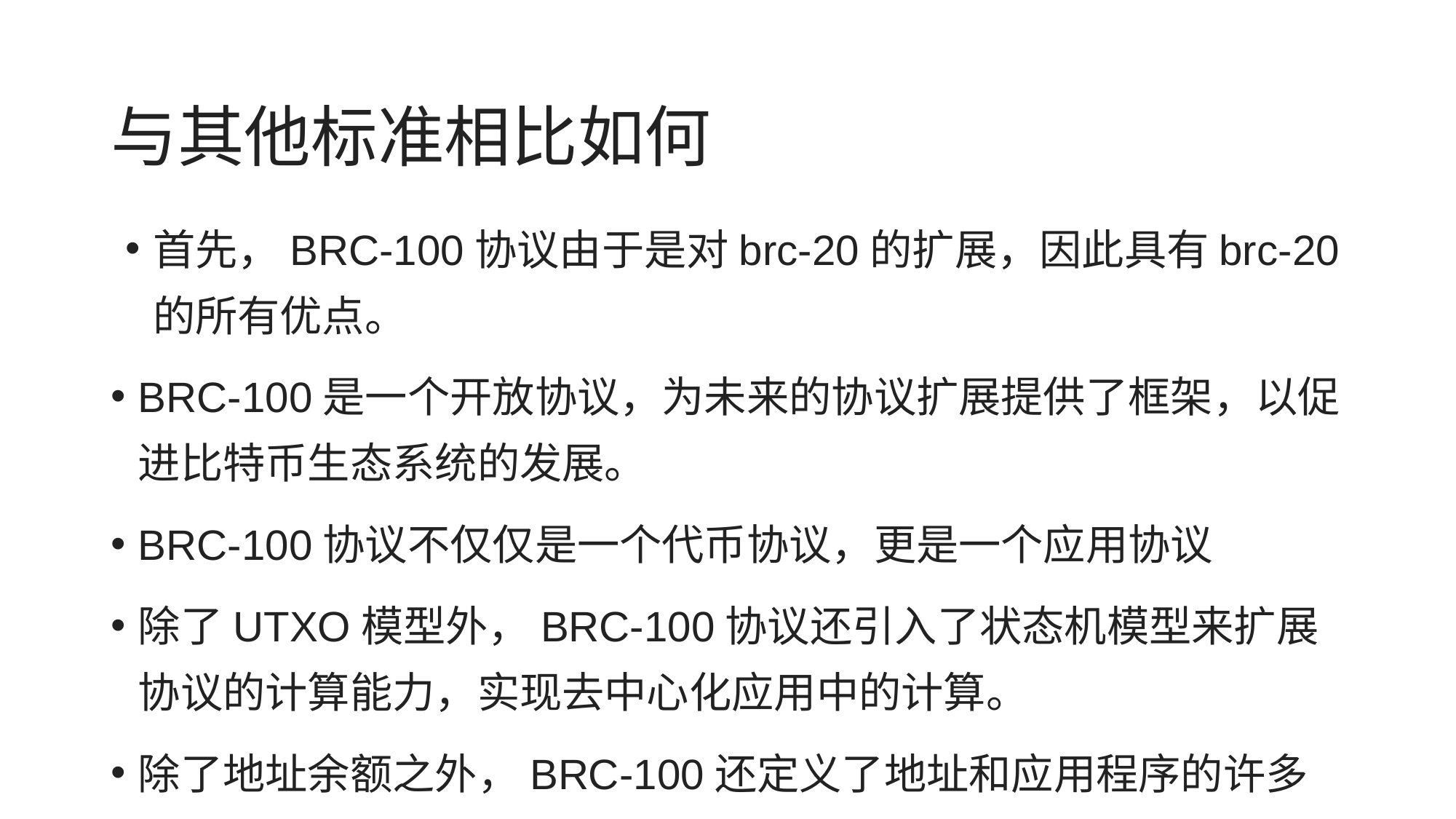

# 与其他标准相比如何
首先，BRC-100协议由于是对brc-20的扩展，因此具有brc-20的所有优点。
BRC-100是一个开放协议，为未来的协议扩展提供了框架，以促进比特币生态系统的发展。
BRC-100协议不仅仅是一个代币协议，更是一个应用协议
除了UTXO模型外，BRC-100协议还引入了状态机模型来扩展协议的计算能力，实现去中心化应用中的计算。
除了地址余额之外，BRC-100还定义了地址和应用程序的许多其他状态
BRC-100内置链上去中心化治理机制，保证应用的安全。
关于BRC-100代币的分配，可以设置公共铸造的数量，剩下的只能由“mint2”算子根据扩展协议中定义的计算逻辑进行铸造。